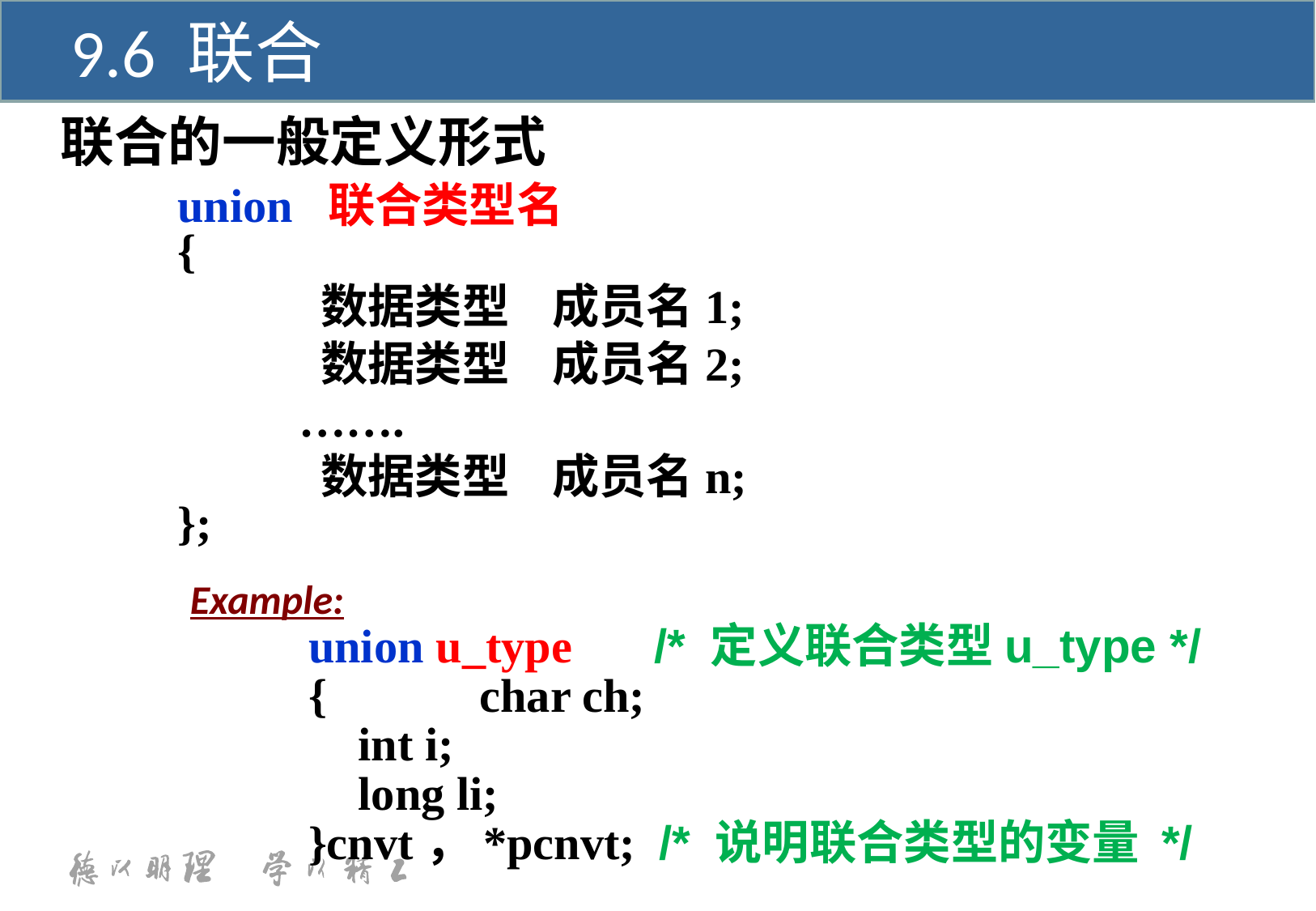

9.6 联合
 联合的一般定义形式

union  联合类型名
{
	 数据类型    成员名1;
	 数据类型    成员名2;
	…….
	 数据类型    成员名n;
};
		Example:
union u_type       /* 定义联合类型u_type */
{ 	    char ch;
	    int i;
	    long li;
}cnvt，*pcnvt;  /* 说明联合类型的变量 */

129